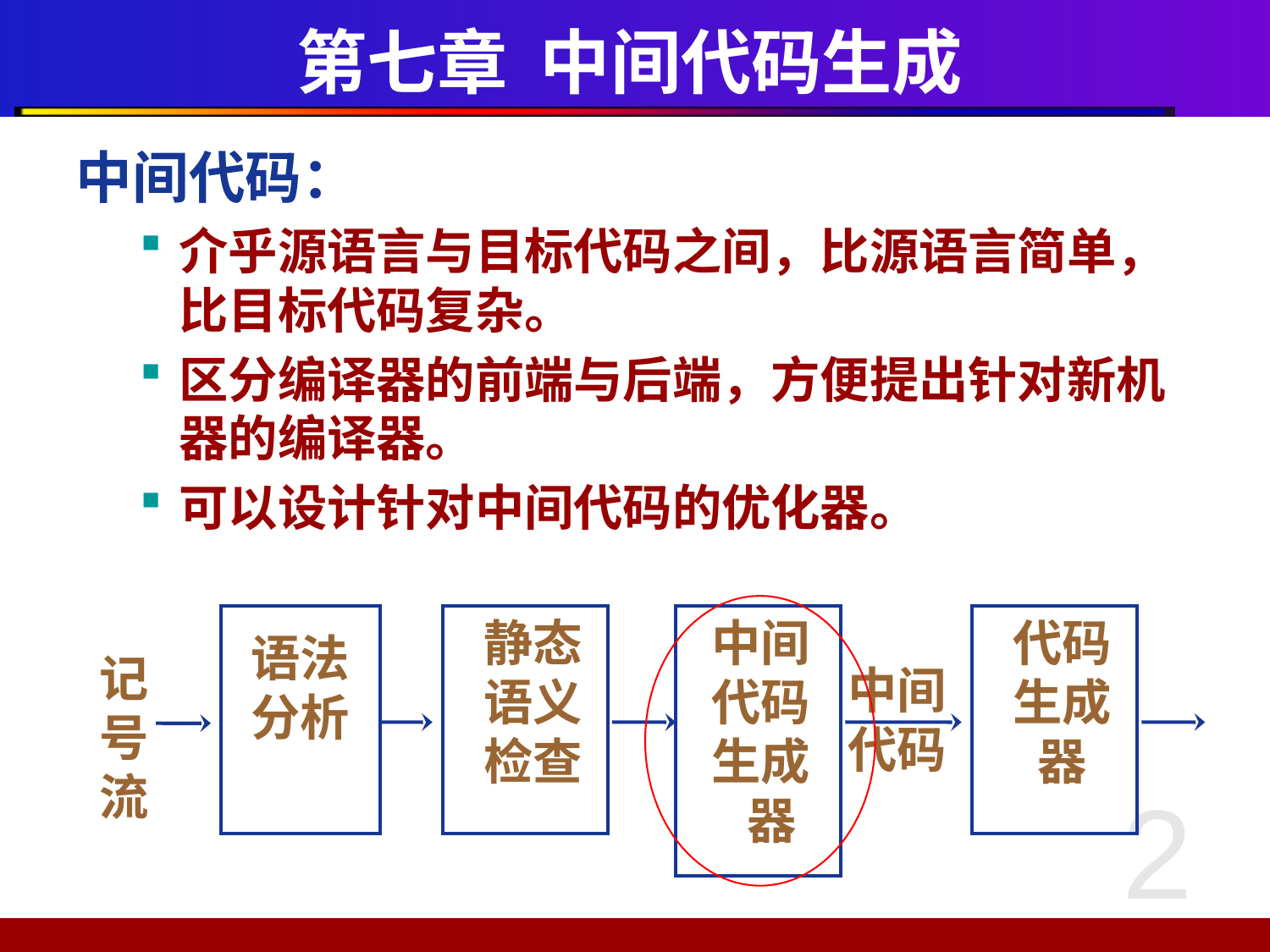

# 第七章  中间代码生成
中间代码：
介乎源语言与目标代码之间，比源语言简单，比目标代码复杂。
区分编译器的前端与后端，方便提出针对新机器的编译器。
可以设计针对中间代码的优化器。

语法
分析
静态
语义
检查
中间
代码
生成
 器
代码
生成
器
记号流
中间
代码

2